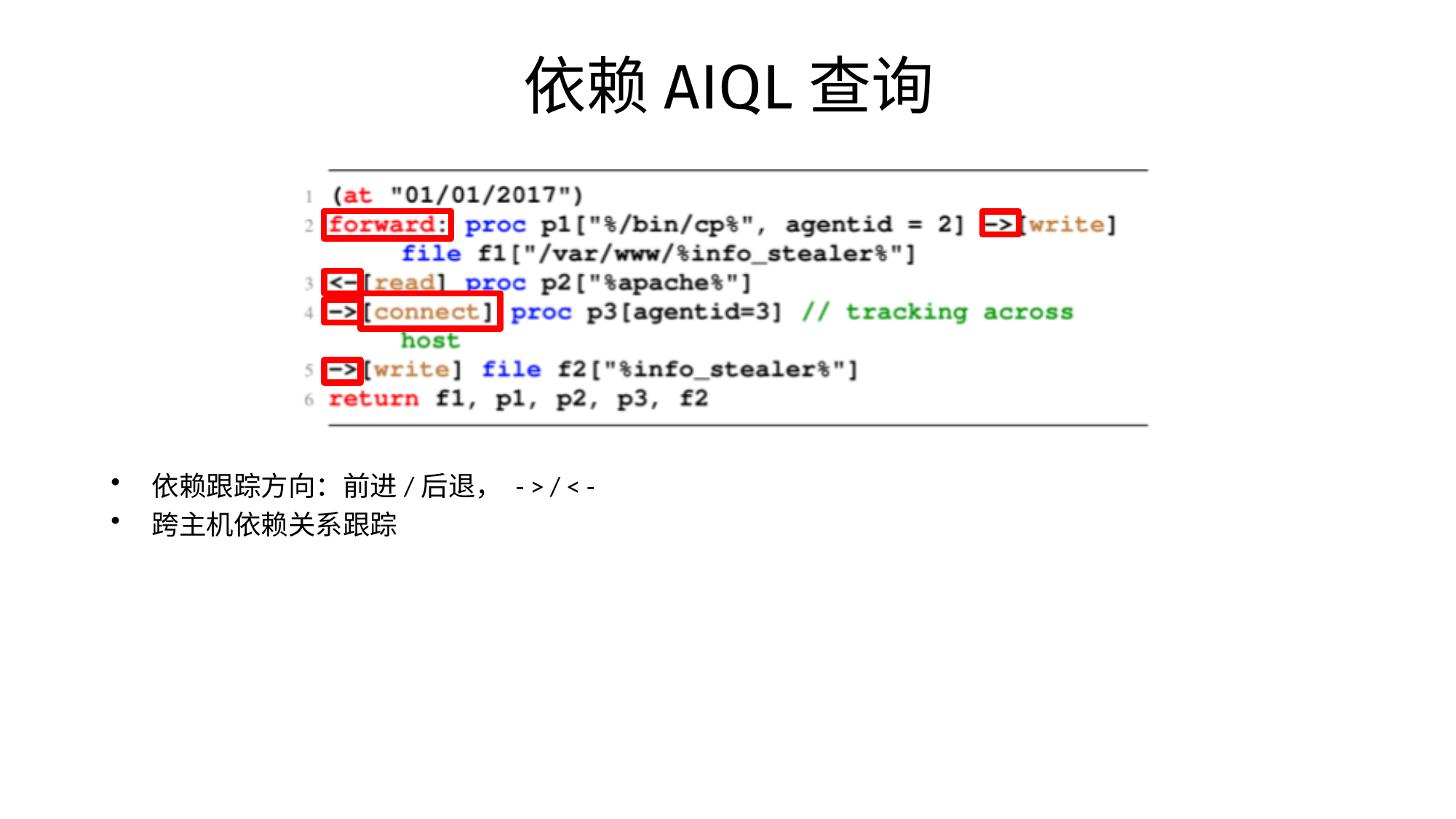

# 依赖AIQL查询

依赖跟踪方向：前进/后退， - > / < -
跨主机依赖关系跟踪